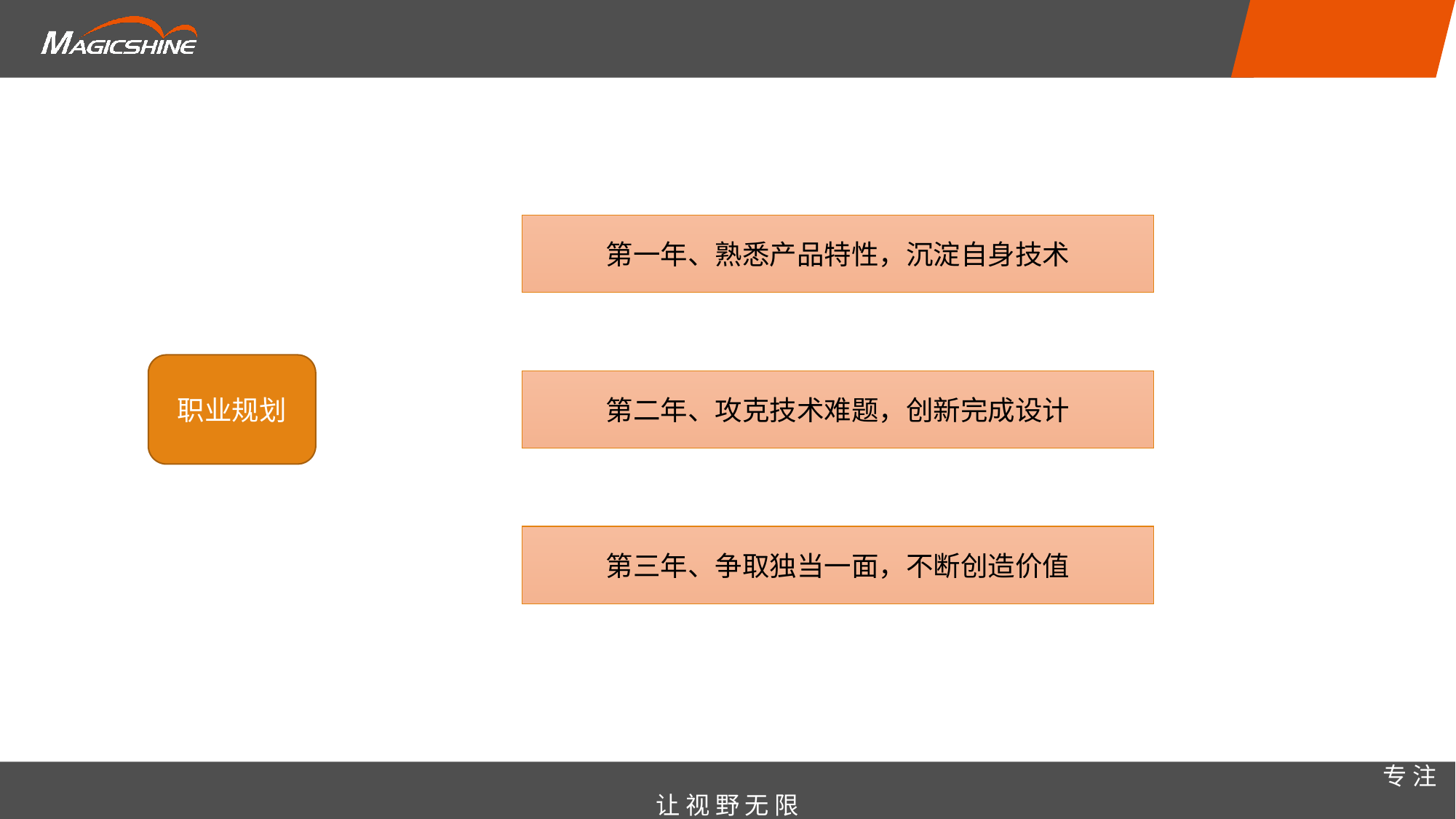

第一年、熟悉产品特性，沉淀自身技术
职业规划
第二年、攻克技术难题，创新完成设计
第三年、争取独当一面，不断创造价值